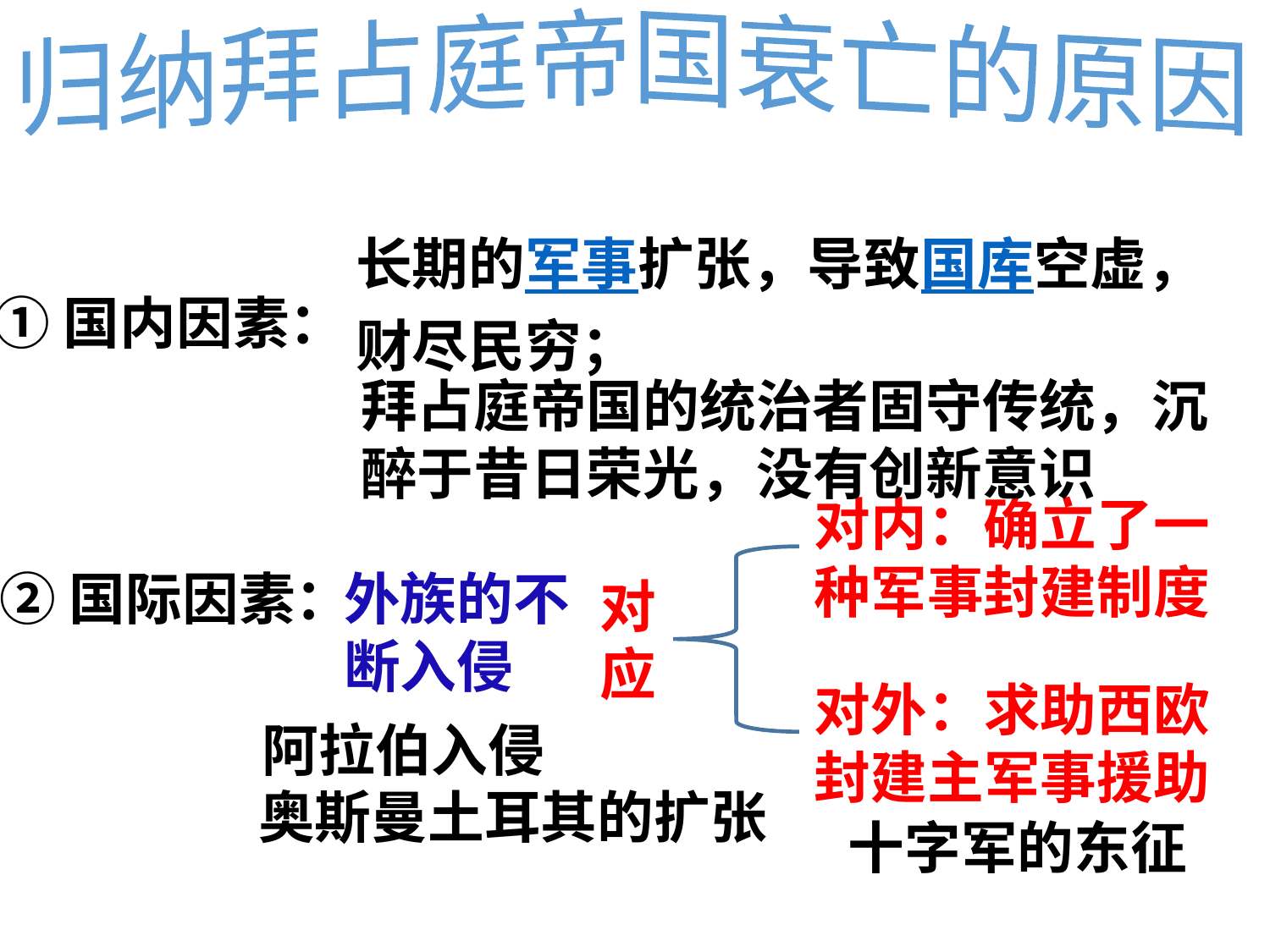

归纳拜占庭帝国衰亡的原因
长期的军事扩张，导致国库空虚，财尽民穷；
①国内因素：
拜占庭帝国的统治者固守传统，沉醉于昔日荣光，没有创新意识

对内：确立了一种军事封建制度

②国际因素：
外族的不断入侵
对应

对外：求助西欧封建主军事援助
阿拉伯入侵
奥斯曼土耳其的扩张
十字军的东征